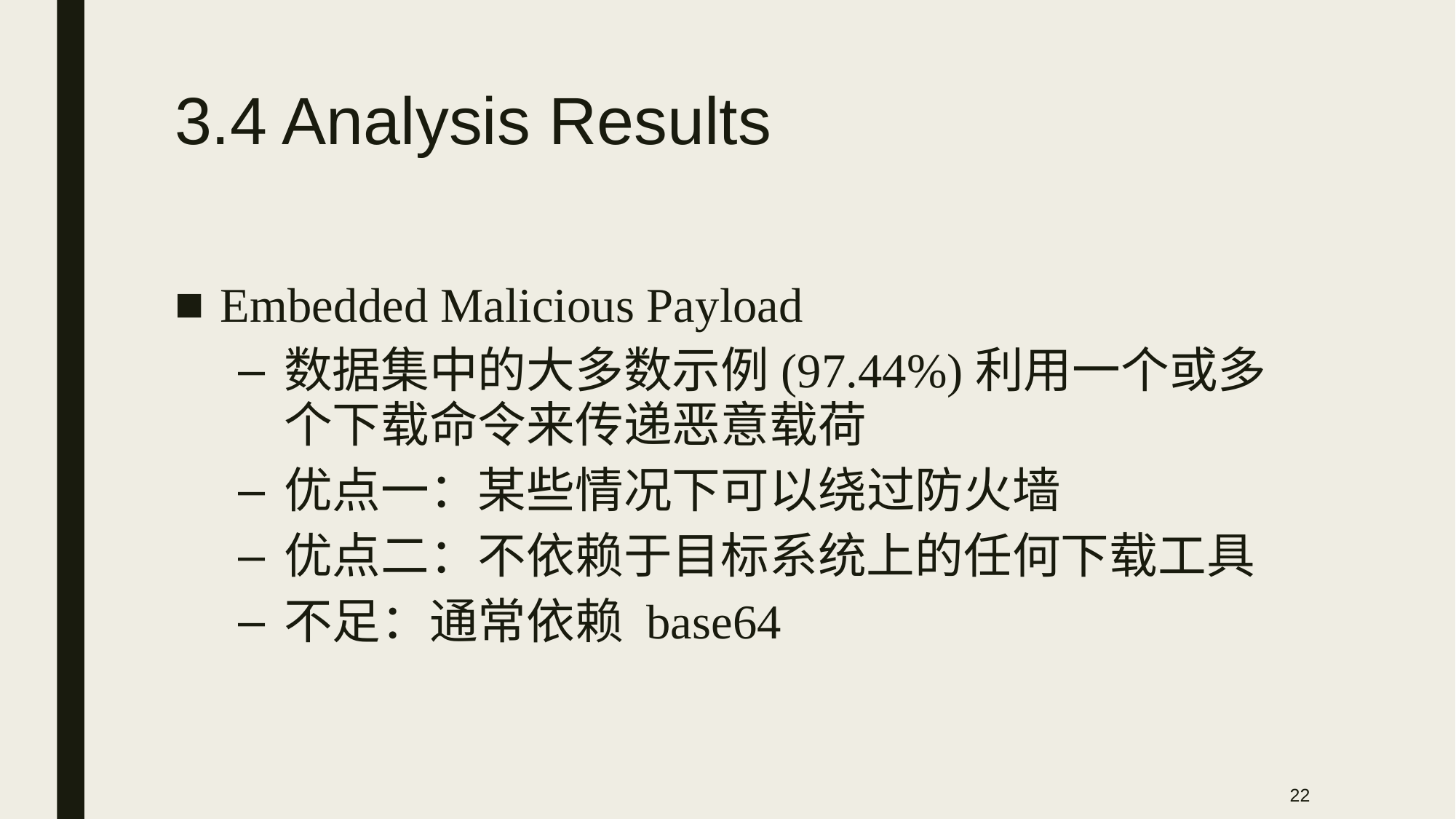

# 3.4 Analysis Results
Embedded Malicious Payload
数据集中的大多数示例(97.44%)利用一个或多个下载命令来传递恶意载荷
优点一：某些情况下可以绕过防火墙
优点二：不依赖于目标系统上的任何下载工具
不足：通常依赖 base64
22